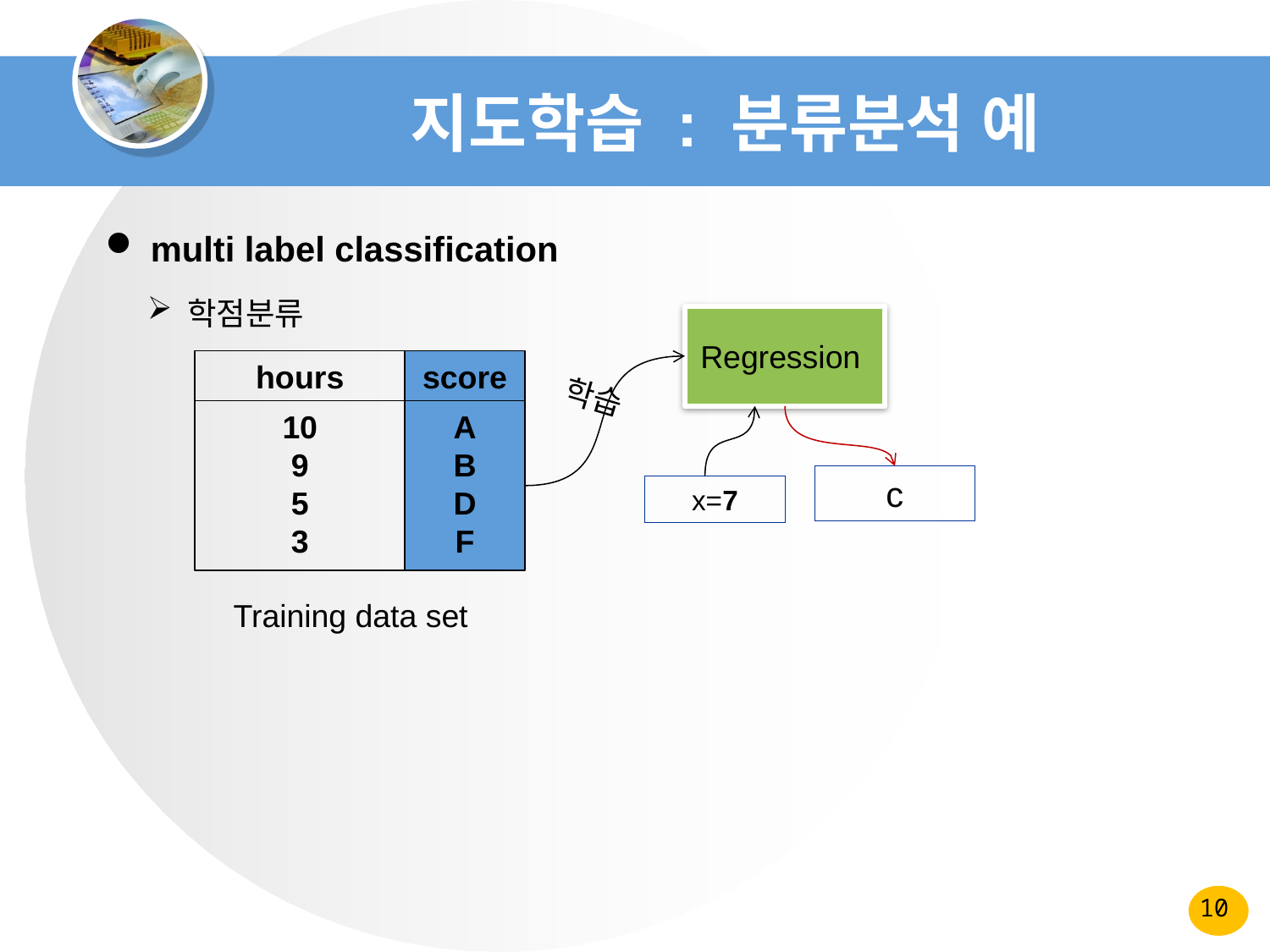

# 지도학습 : 분류분석 예
 multi label classification
 학점분류
Regression
hours
score
학습
10
9
5
3
A
B
D
F
c
x=7
Training data set
10